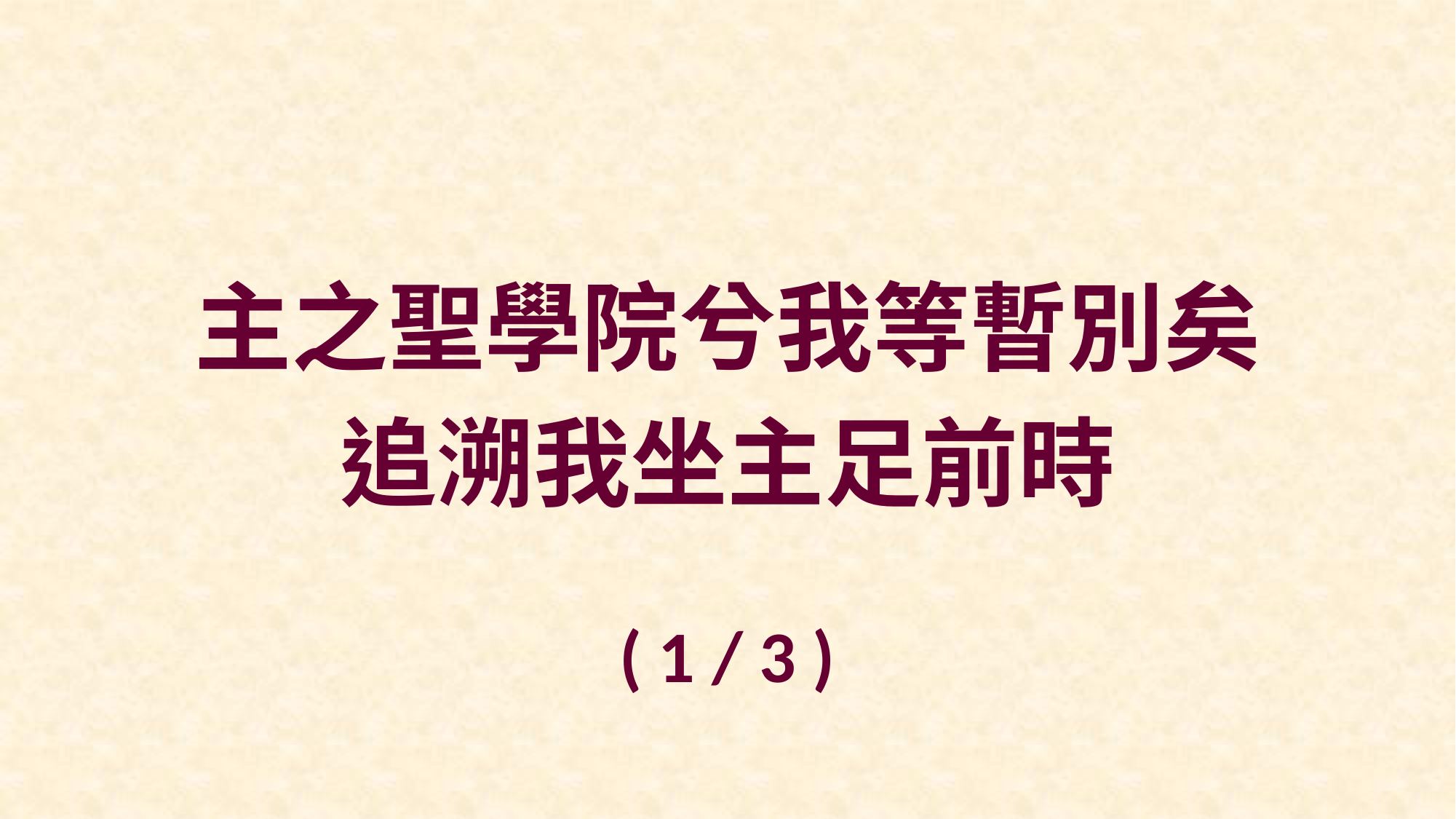

主之聖學院兮我等暫別矣
追溯我坐主足前時
( 1 / 3 )